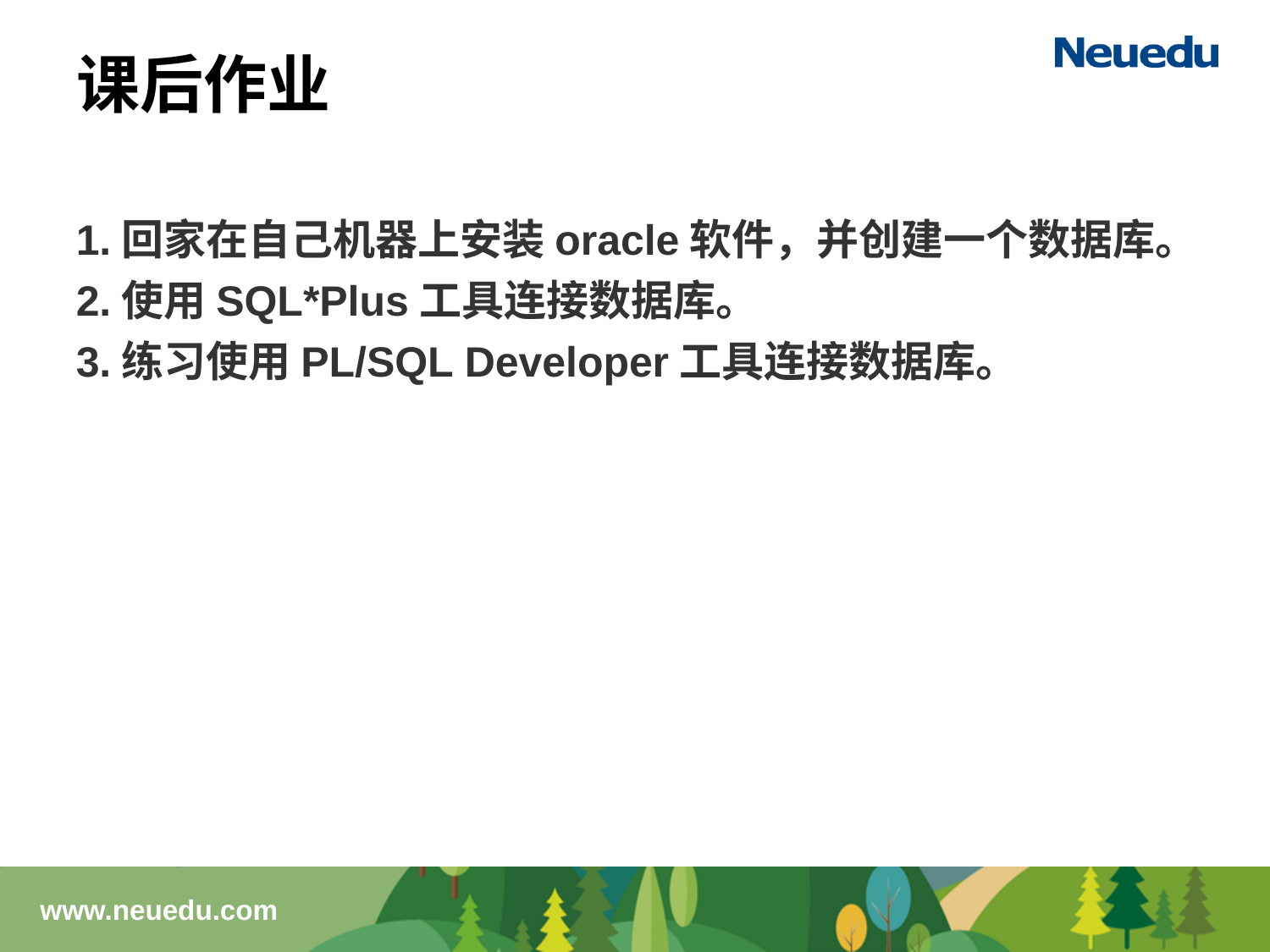

# 课后作业
1.回家在自己机器上安装oracle软件，并创建一个数据库。
2.使用SQL*Plus工具连接数据库。
3.练习使用PL/SQL Developer工具连接数据库。